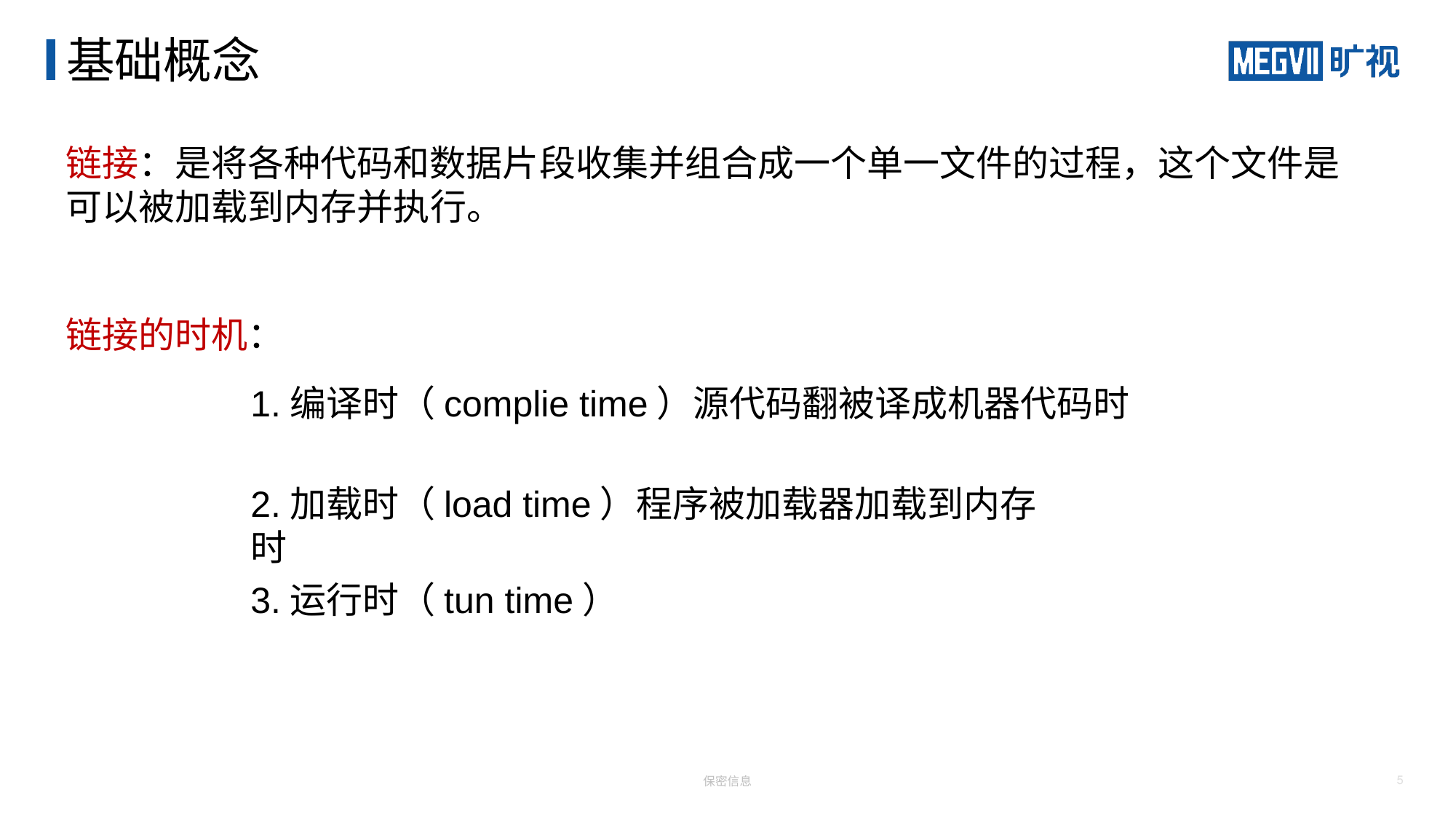

# 基础概念
链接：是将各种代码和数据片段收集并组合成一个单一文件的过程，这个文件是可以被加载到内存并执行。
链接的时机：
1.编译时（complie time）源代码翻被译成机器代码时
2.加载时（load time）程序被加载器加载到内存时
3.运行时（tun time）